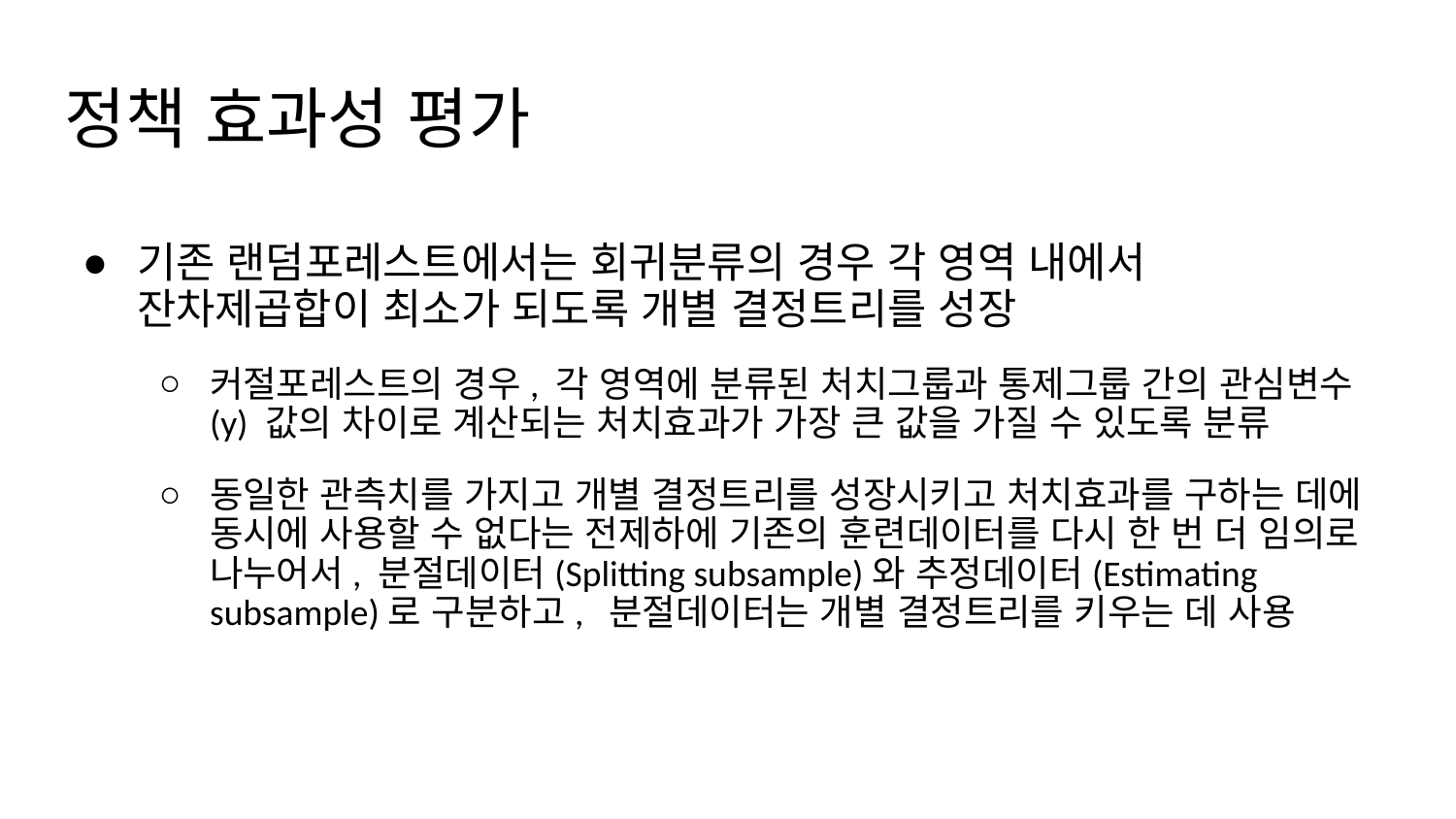

# 정책 효과성 평가

기존 랜덤포레스트에서는 회귀분류의 경우 각 영역 내에서 잔차제곱합이 최소가 되도록 개별 결정트리를 성장
커절포레스트의 경우, 각 영역에 분류된 처치그룹과 통제그룹 간의 관심변수(y) 값의 차이로 계산되는 처치효과가 가장 큰 값을 가질 수 있도록 분류
동일한 관측치를 가지고 개별 결정트리를 성장시키고 처치효과를 구하는 데에 동시에 사용할 수 없다는 전제하에 기존의 훈련데이터를 다시 한 번 더 임의로 나누어서, 분절데이터(Splitting subsample)와 추정데이터(Estimating subsample)로 구분하고,  분절데이터는 개별 결정트리를 키우는 데 사용